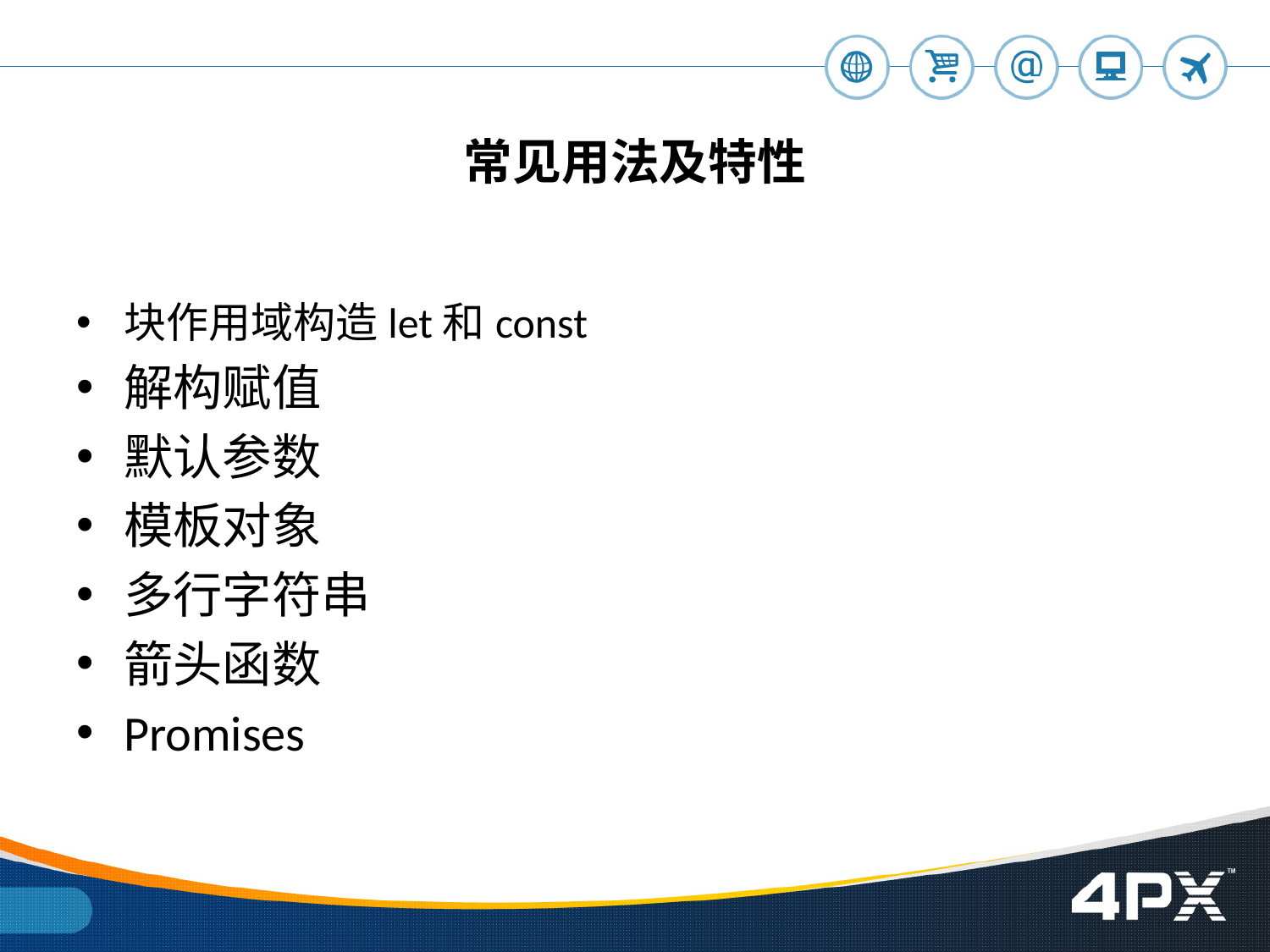

# 常见用法及特性

块作用域构造let和const
解构赋值
默认参数
模板对象
多行字符串
箭头函数
Promises